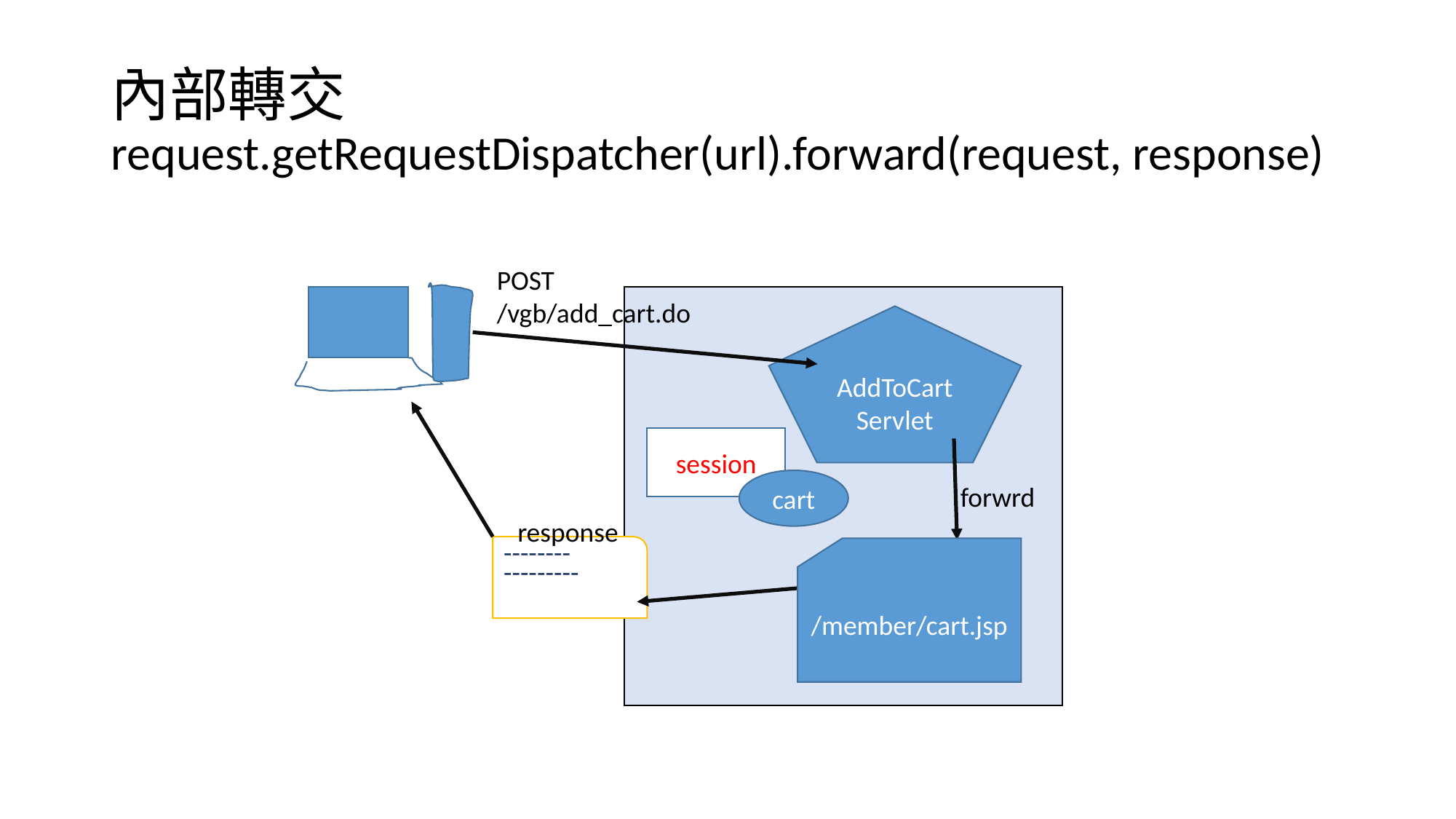

# 內部轉交request.getRequestDispatcher(url).forward(request, response)
POST
/vgb/add_cart.do

                                                  forwrd
AddToCart
Servlet

session
cart
response
--------
---------

/member/cart.jsp